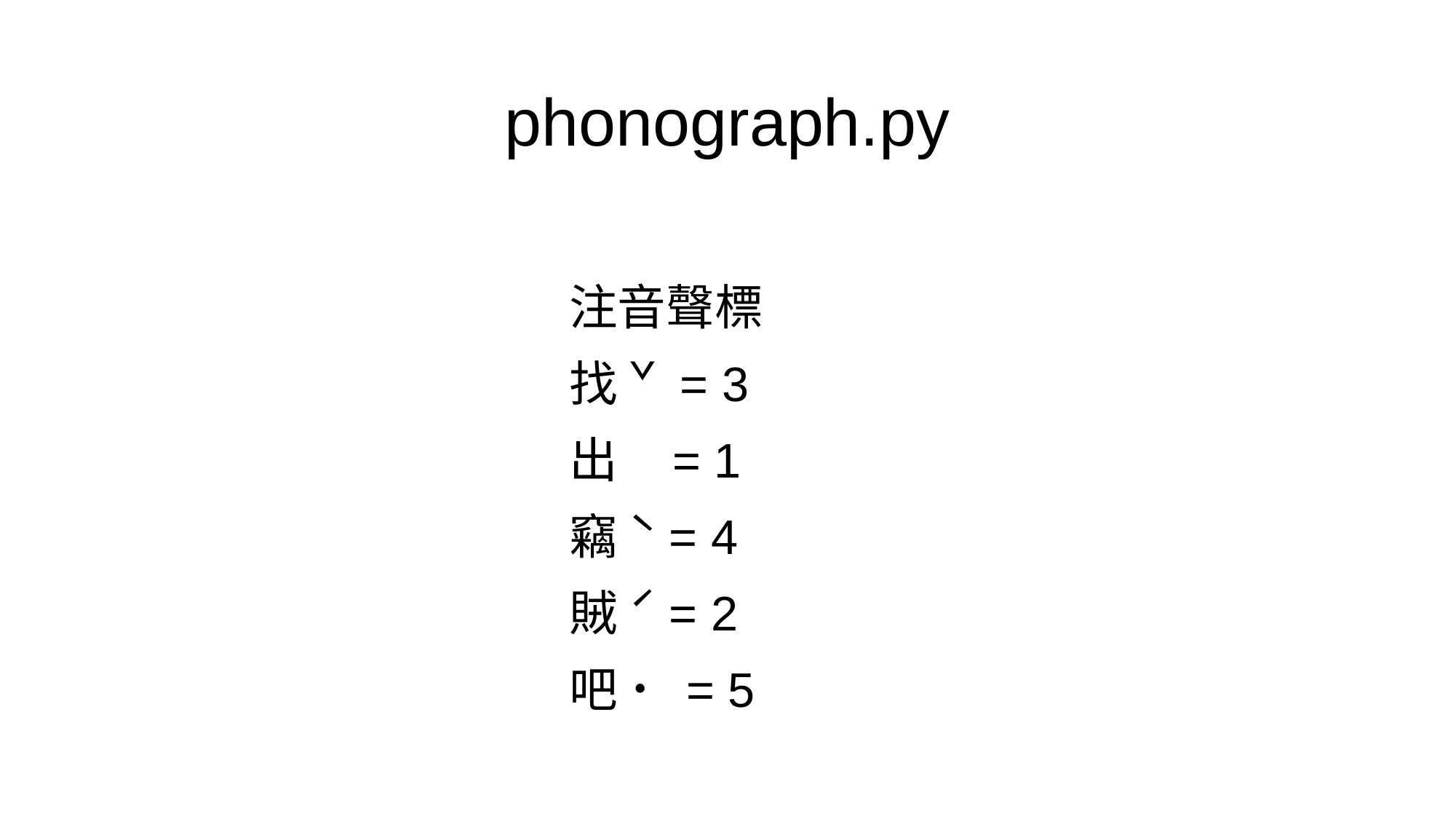

phonograph.py
注音聲標
找 ˇ = 3
出    = 1
竊 ˋ= 4
賊 ˊ= 2
吧 ˙  = 5